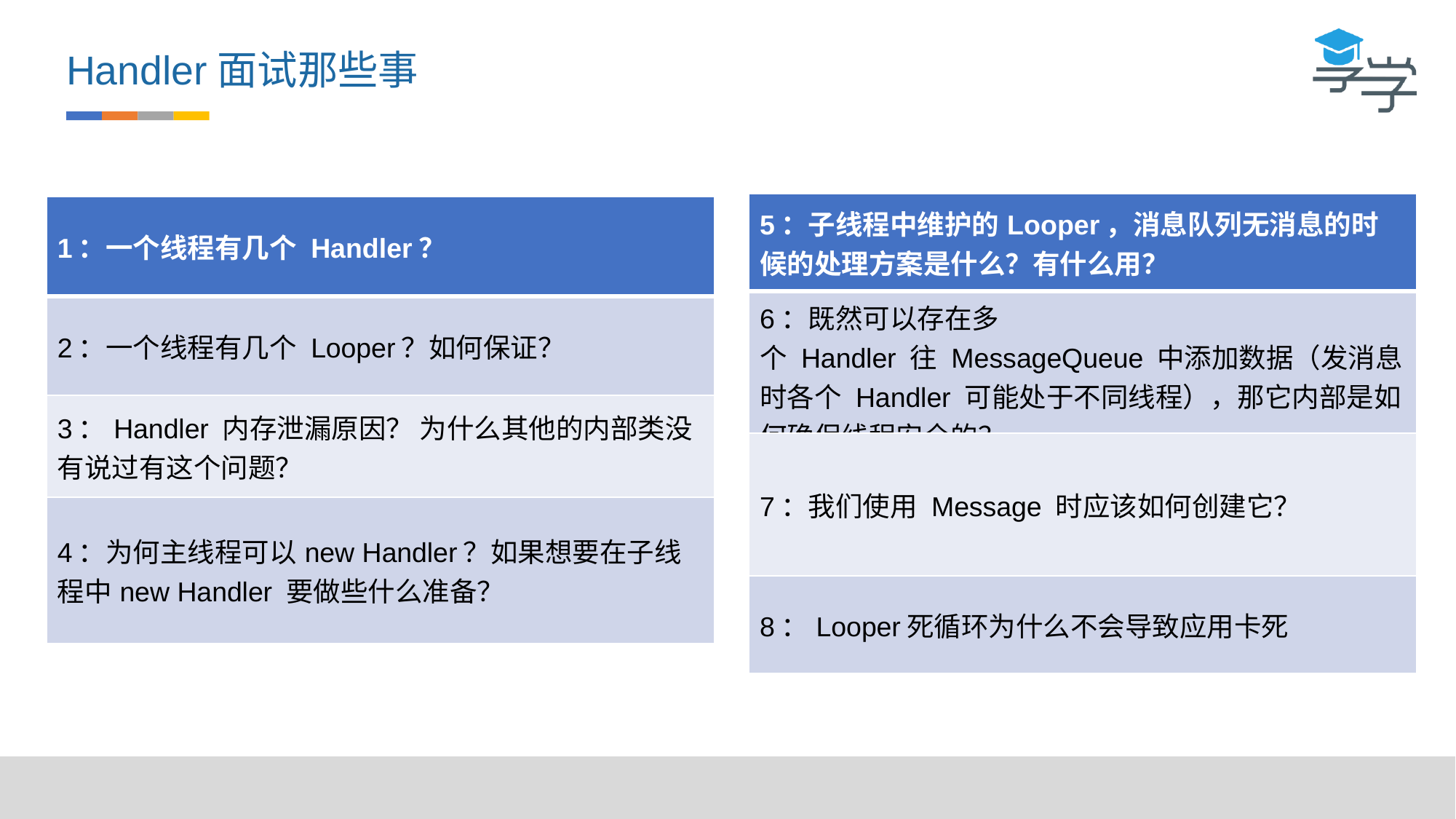

Handler面试那些事

| 5：子线程中维护的Looper，消息队列无消息的时候的处理方案是什么？有什么用？ |
| --- |
| 6：既然可以存在多个 Handler 往 MessageQueue 中添加数据（发消息时各个 Handler 可能处于不同线程），那它内部是如何确保线程安全的？ |
| 7：我们使用 Message 时应该如何创建它？ |
| 8：Looper死循环为什么不会导致应用卡死 |
| 1：一个线程有几个 Handler？ |
| --- |
| 2：一个线程有几个 Looper？如何保证？ |
| 3：Handler 内存泄漏原因？ 为什么其他的内部类没有说过有这个问题？ |
| 4：为何主线程可以new Handler？如果想要在子线程中new Handler 要做些什么准备？ |